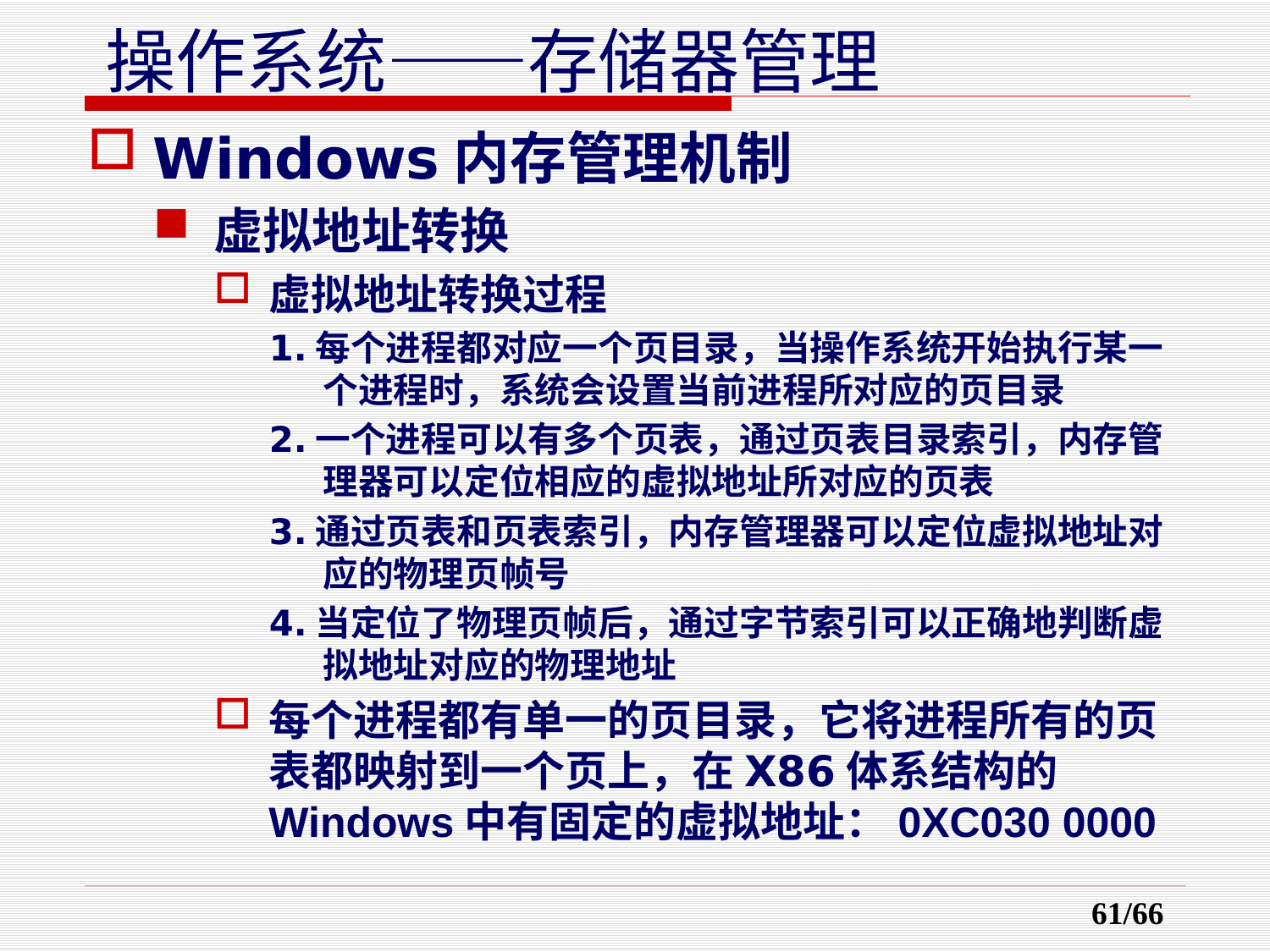

Windows内存管理机制
虚拟地址转换
虚拟地址转换过程
1.每个进程都对应一个页目录，当操作系统开始执行某一个进程时，系统会设置当前进程所对应的页目录
2.一个进程可以有多个页表，通过页表目录索引，内存管理器可以定位相应的虚拟地址所对应的页表
3.通过页表和页表索引，内存管理器可以定位虚拟地址对应的物理页帧号
4.当定位了物理页帧后，通过字节索引可以正确地判断虚拟地址对应的物理地址
每个进程都有单一的页目录，它将进程所有的页表都映射到一个页上，在X86体系结构的Windows中有固定的虚拟地址：0XC030 0000